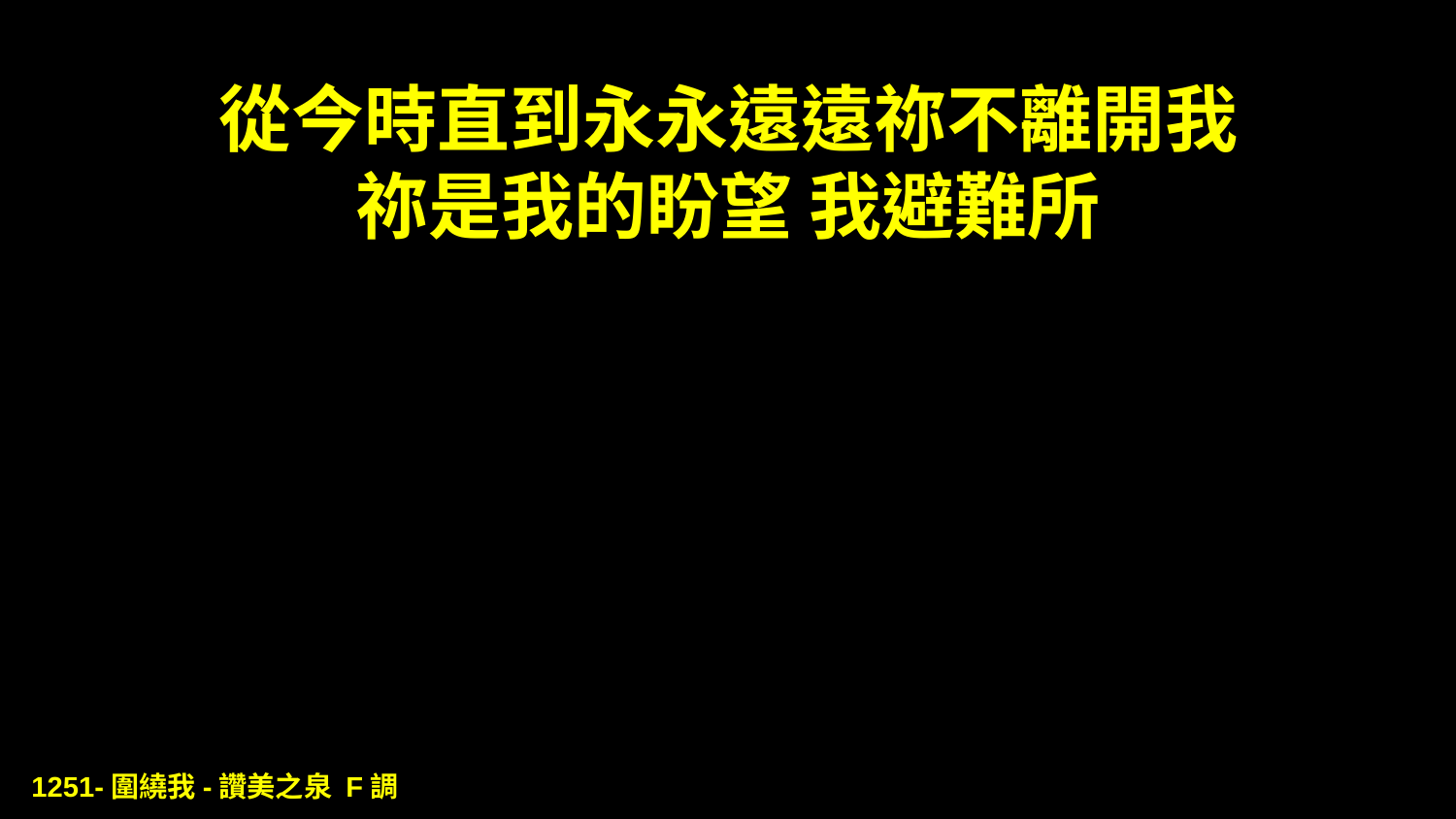

# 從今時直到永永遠遠祢不離開我 祢是我的盼望 我避難所
1251-圍繞我-讚美之泉 F調